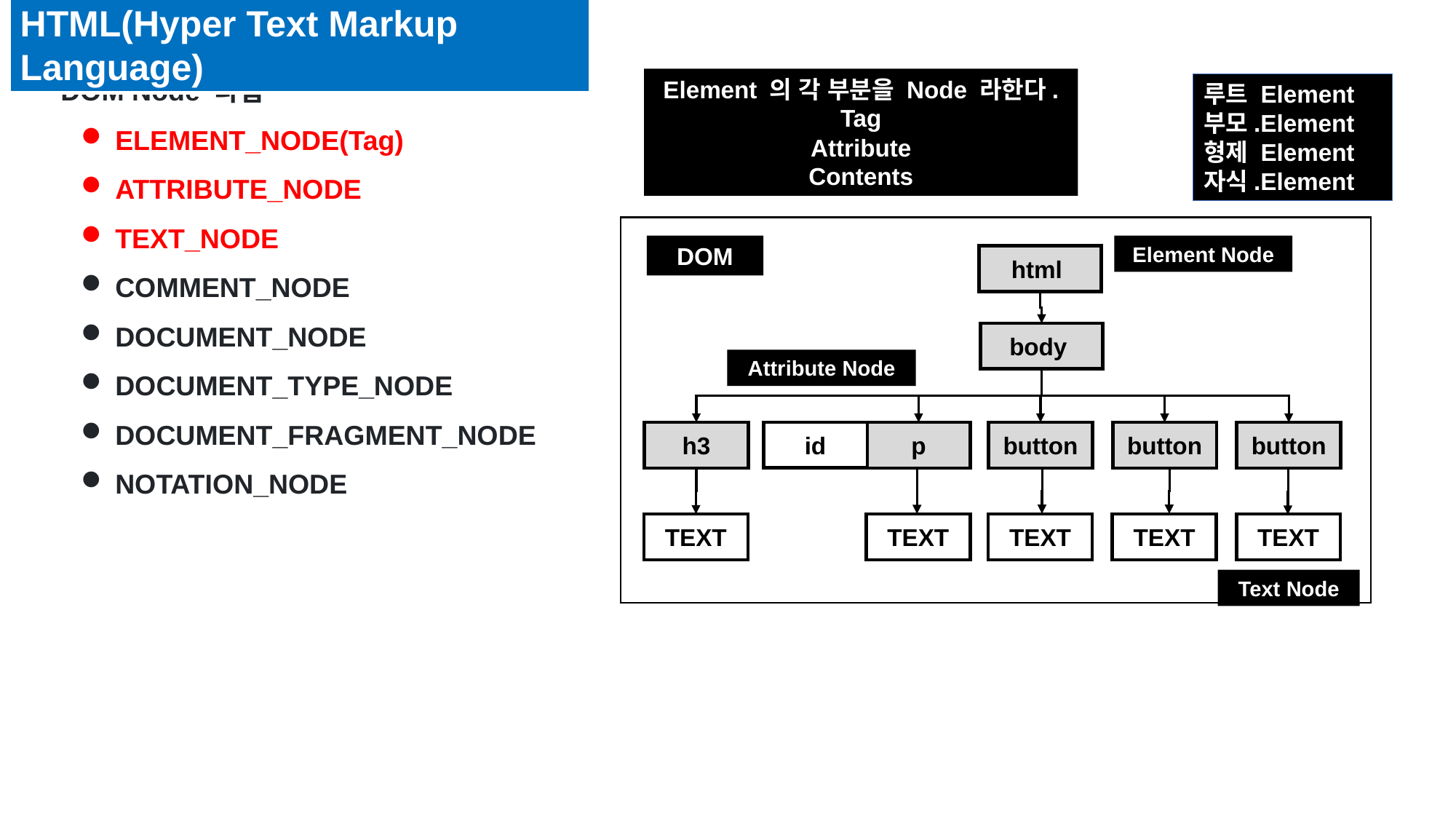

HTML(Hyper Text Markup Language)
DOM Node 타입
ELEMENT_NODE(Tag)
ATTRIBUTE_NODE
TEXT_NODE
COMMENT_NODE
DOCUMENT_NODE
DOCUMENT_TYPE_NODE
DOCUMENT_FRAGMENT_NODE
NOTATION_NODE
Element 의 각 부분을 Node 라한다.
Tag
Attribute
Contents
루트 Element
부모.Element
형제 Element
자식.Element

DOM
Element Node
html
body
id
h3
p
button
button
button
TEXT
TEXT
TEXT
TEXT
TEXT
Attribute Node
Text Node